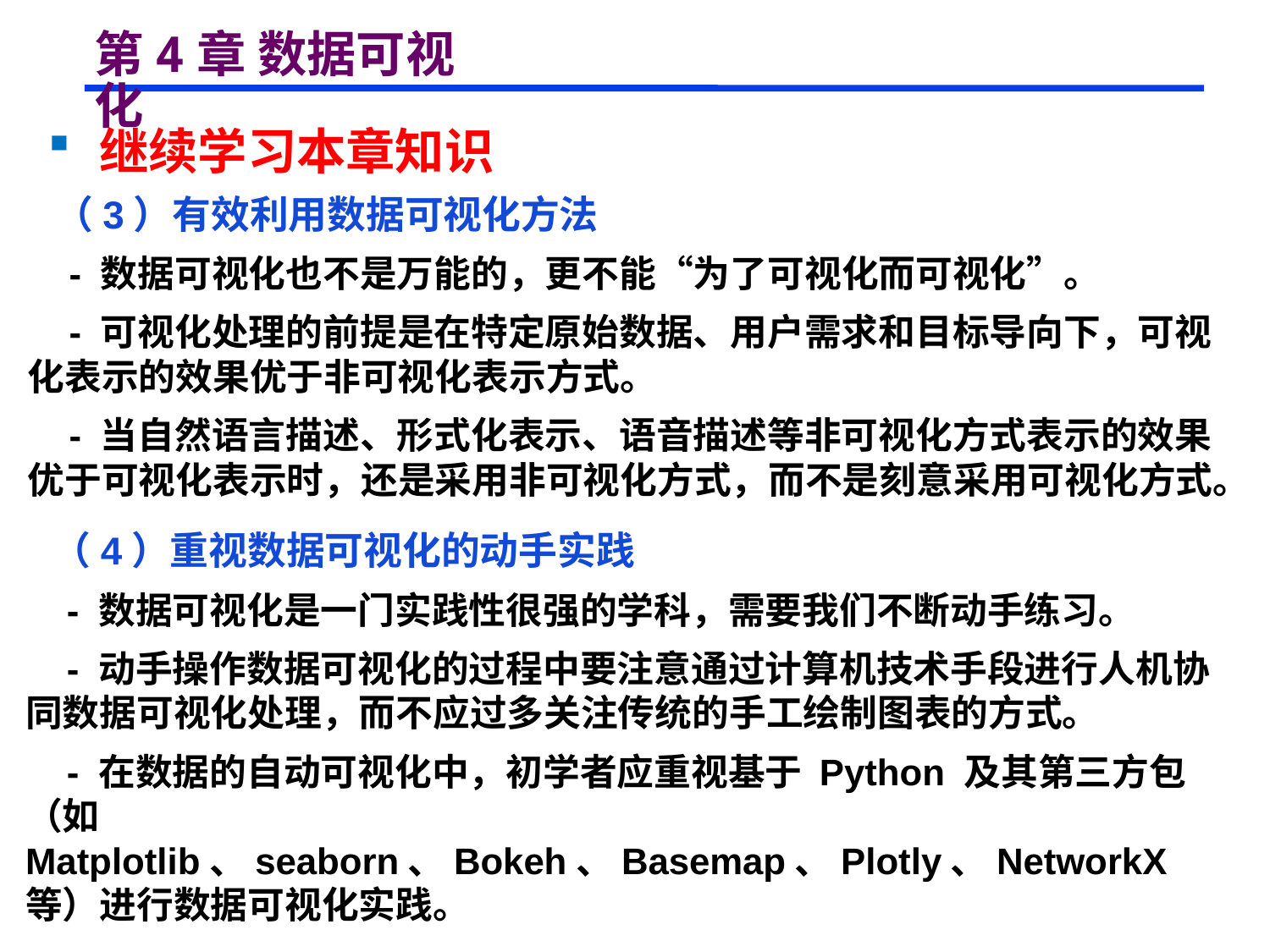

# 第4章 数据可视化
 继续学习本章知识
  （3）有效利用数据可视化方法
    - 数据可视化也不是万能的，更不能“为了可视化而可视化”。
    - 可视化处理的前提是在特定原始数据、用户需求和目标导向下，可视化表示的效果优于非可视化表示方式。
    - 当自然语言描述、形式化表示、语音描述等非可视化方式表示的效果优于可视化表示时，还是采用非可视化方式，而不是刻意采用可视化方式。
  （4）重视数据可视化的动手实践
    - 数据可视化是一门实践性很强的学科，需要我们不断动手练习。
    - 动手操作数据可视化的过程中要注意通过计算机技术手段进行人机协同数据可视化处理，而不应过多关注传统的手工绘制图表的方式。
    - 在数据的自动可视化中，初学者应重视基于 Python 及其第三方包（如 Matplotlib、seaborn、Bokeh、Basemap、Plotly、NetworkX 等）进行数据可视化实践。